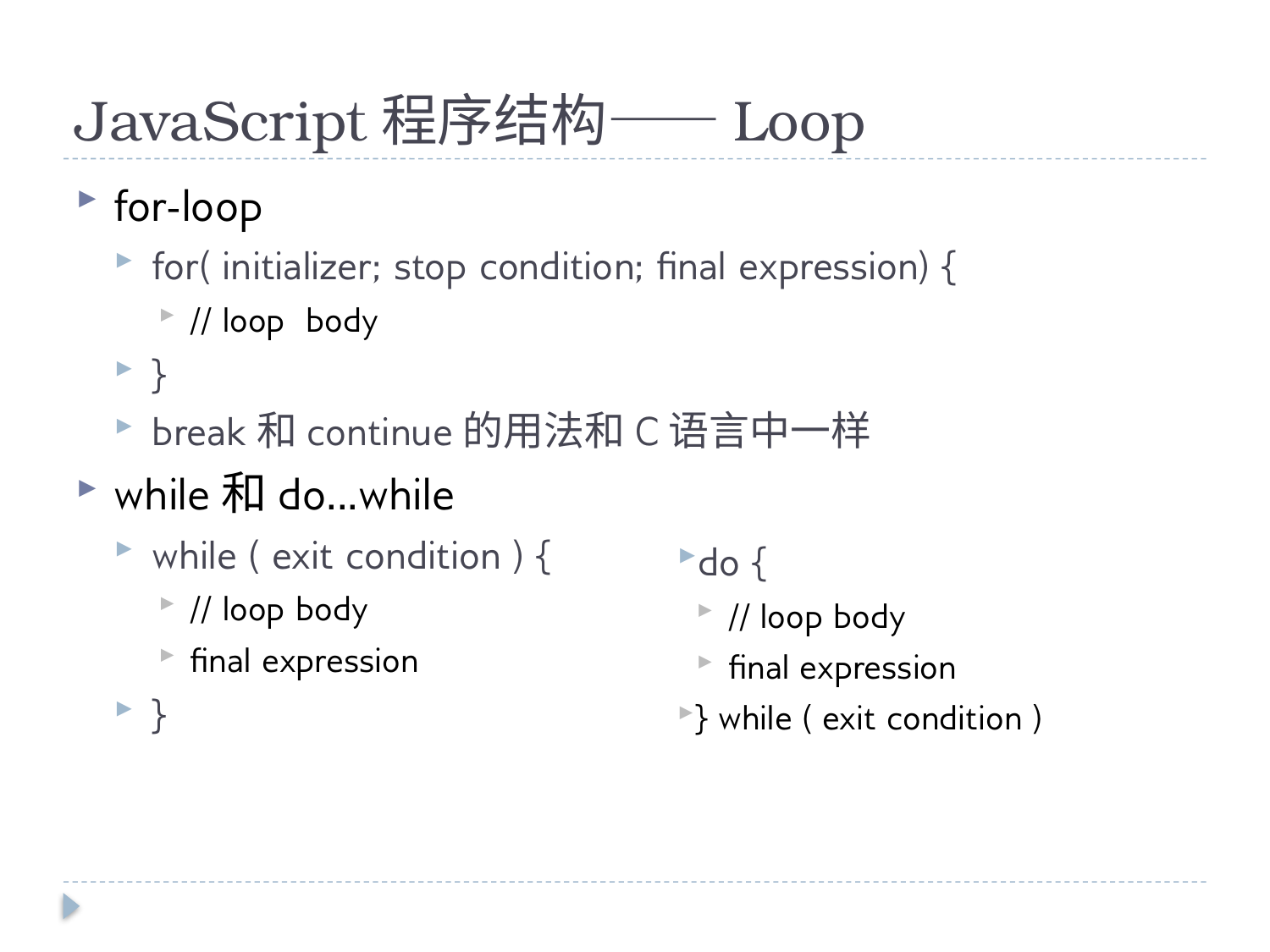

# JavaScript程序结构——Loop
for-loop
for( initializer; stop condition; final expression) {
// loop  body
}
break和continue的用法和C语言中一样
while和do...while
while ( exit condition ) {
// loop body
final expression
}

do {
// loop body
final expression
} while ( exit condition )